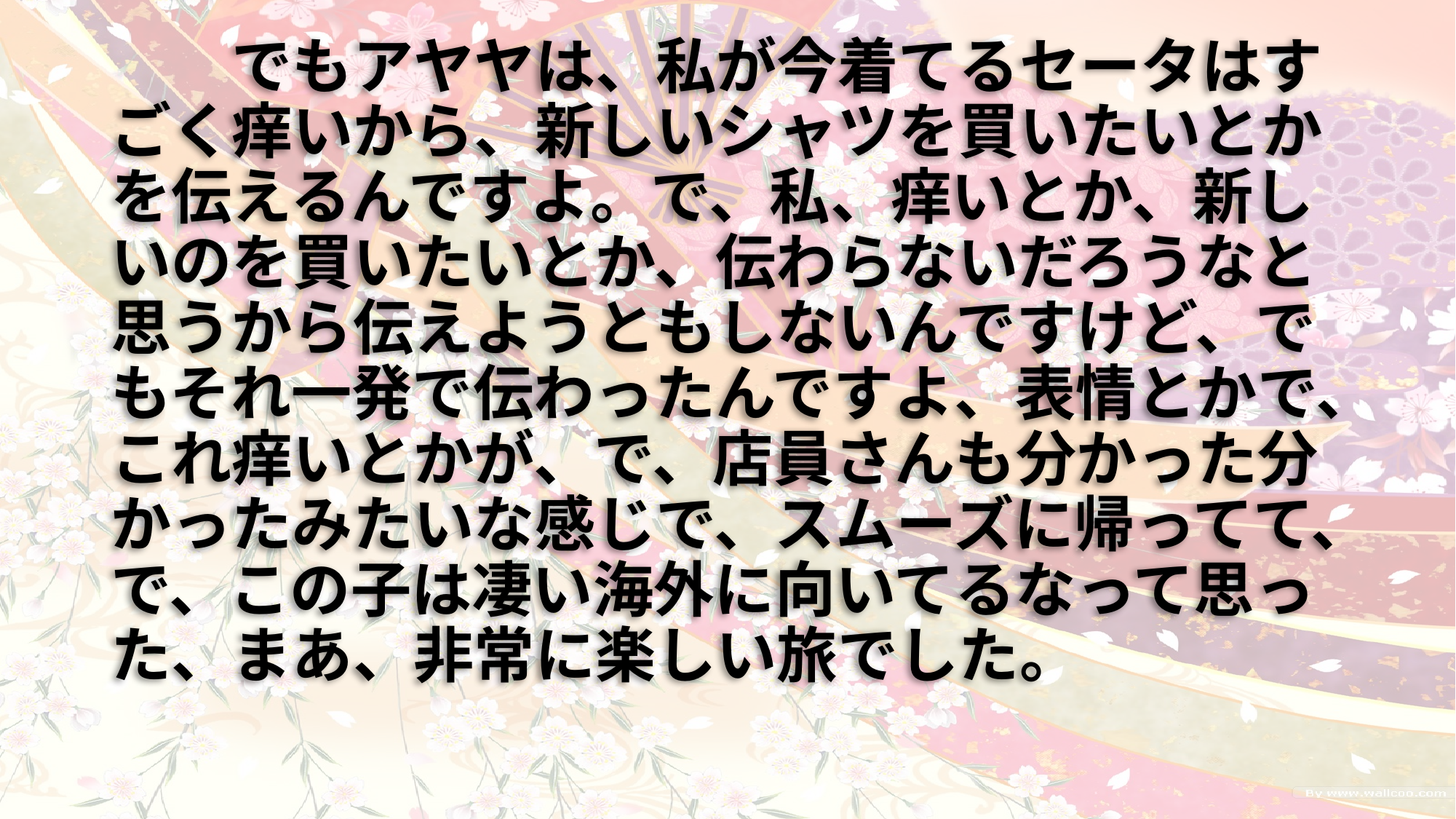

でもアヤヤは、私が今着てるセータはすごく痒いから、新しいシャツを買いたいとかを伝えるんですよ。で、私、痒いとか、新しいのを買いたいとか、伝わらないだろうなと思うから伝えようともしないんですけど、でもそれ一発で伝わったんですよ、表情とかで、これ痒いとかが、で、店員さんも分かった分かったみたいな感じで、スムーズに帰ってて、で、この子は凄い海外に向いてるなって思った、まあ、非常に楽しい旅でした。